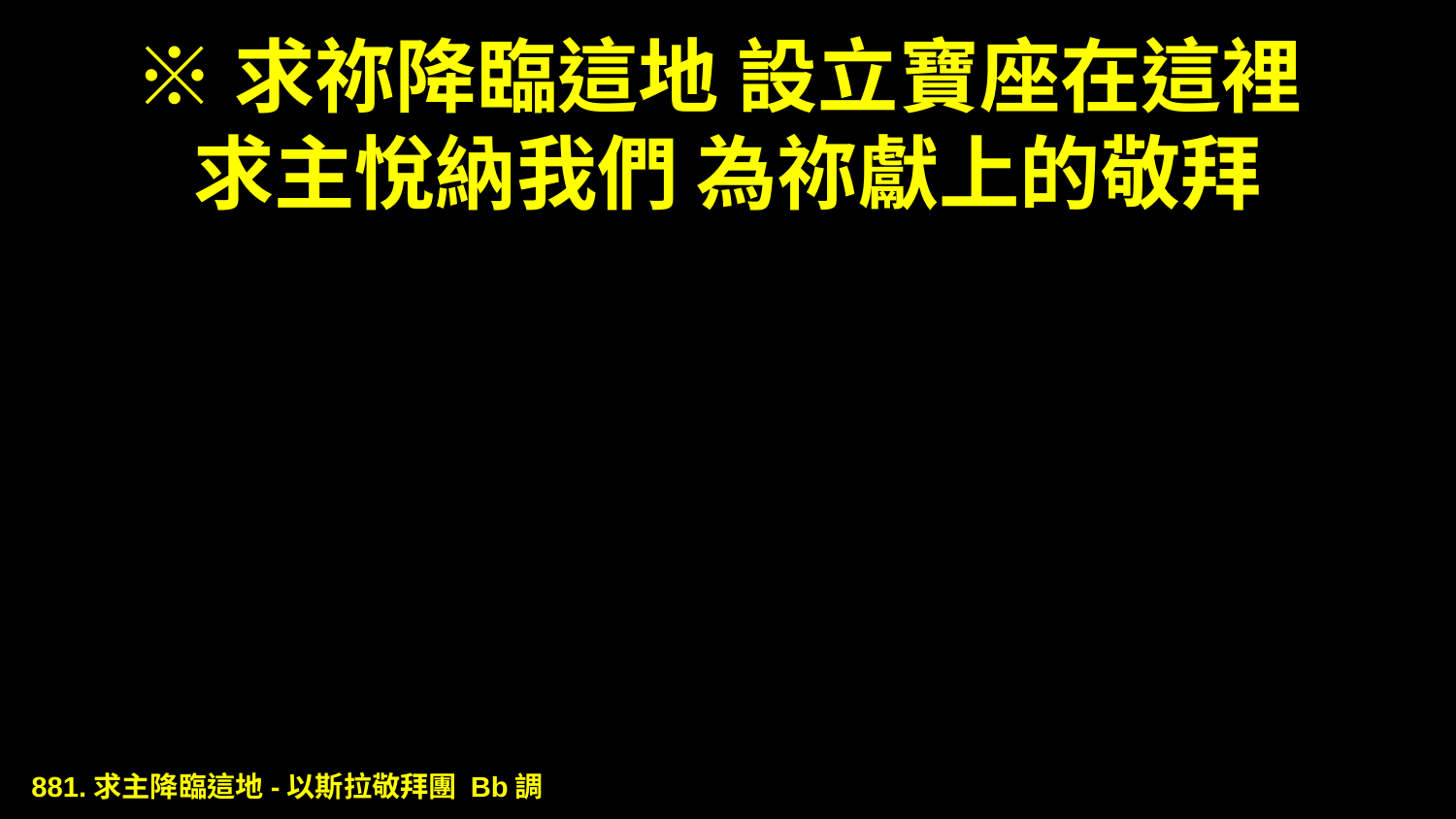

# ※求祢降臨這地 設立寶座在這裡 求主悅納我們 為祢獻上的敬拜
881.求主降臨這地-以斯拉敬拜團 Bb調